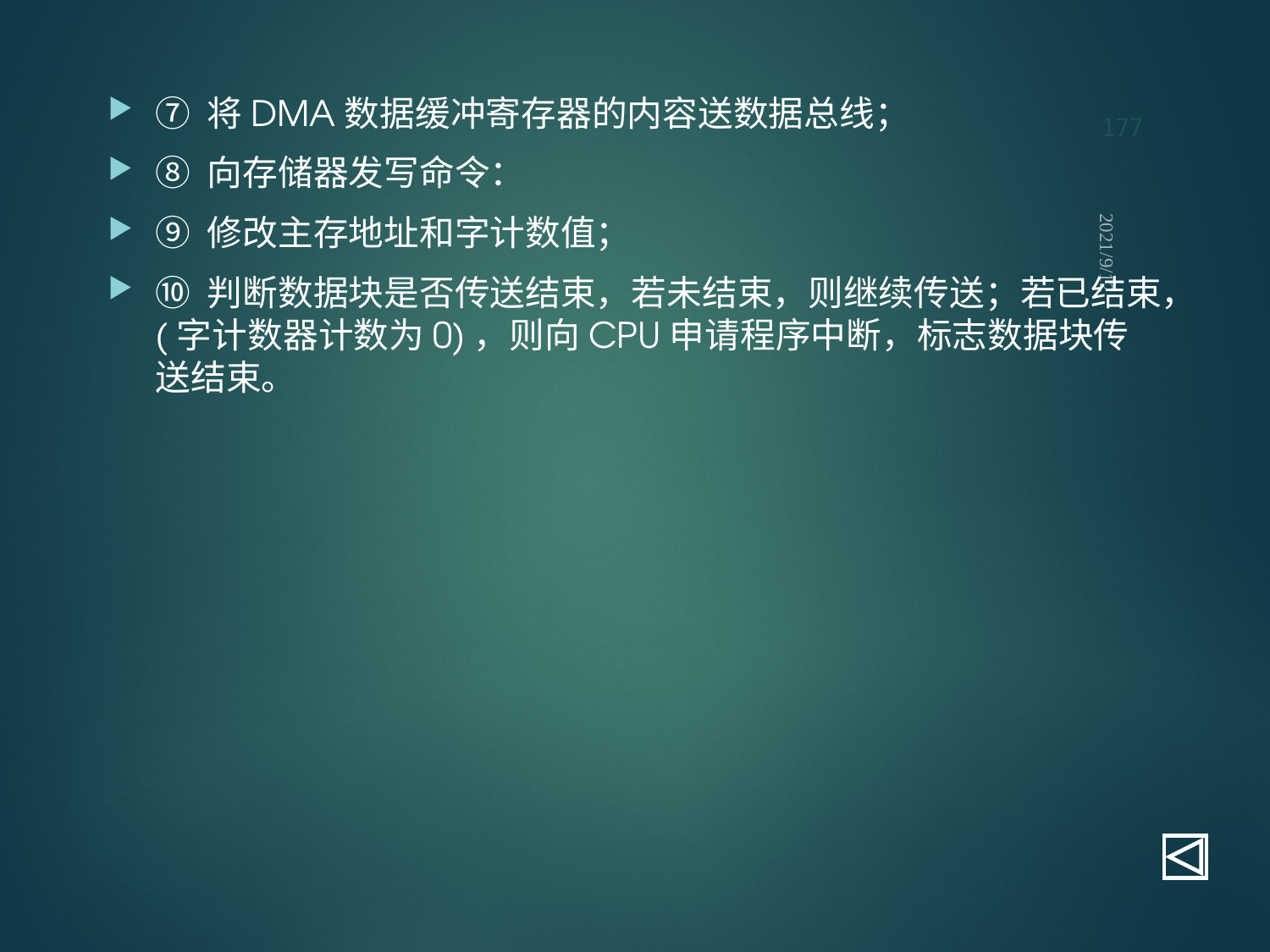

177
⑦ 将DMA数据缓冲寄存器的内容送数据总线；
⑧ 向存储器发写命令：
⑨ 修改主存地址和字计数值；
⑩ 判断数据块是否传送结束，若未结束，则继续传送；若已结束，(字计数器计数为0)，则向CPU申请程序中断，标志数据块传送结束。
2021/9/12